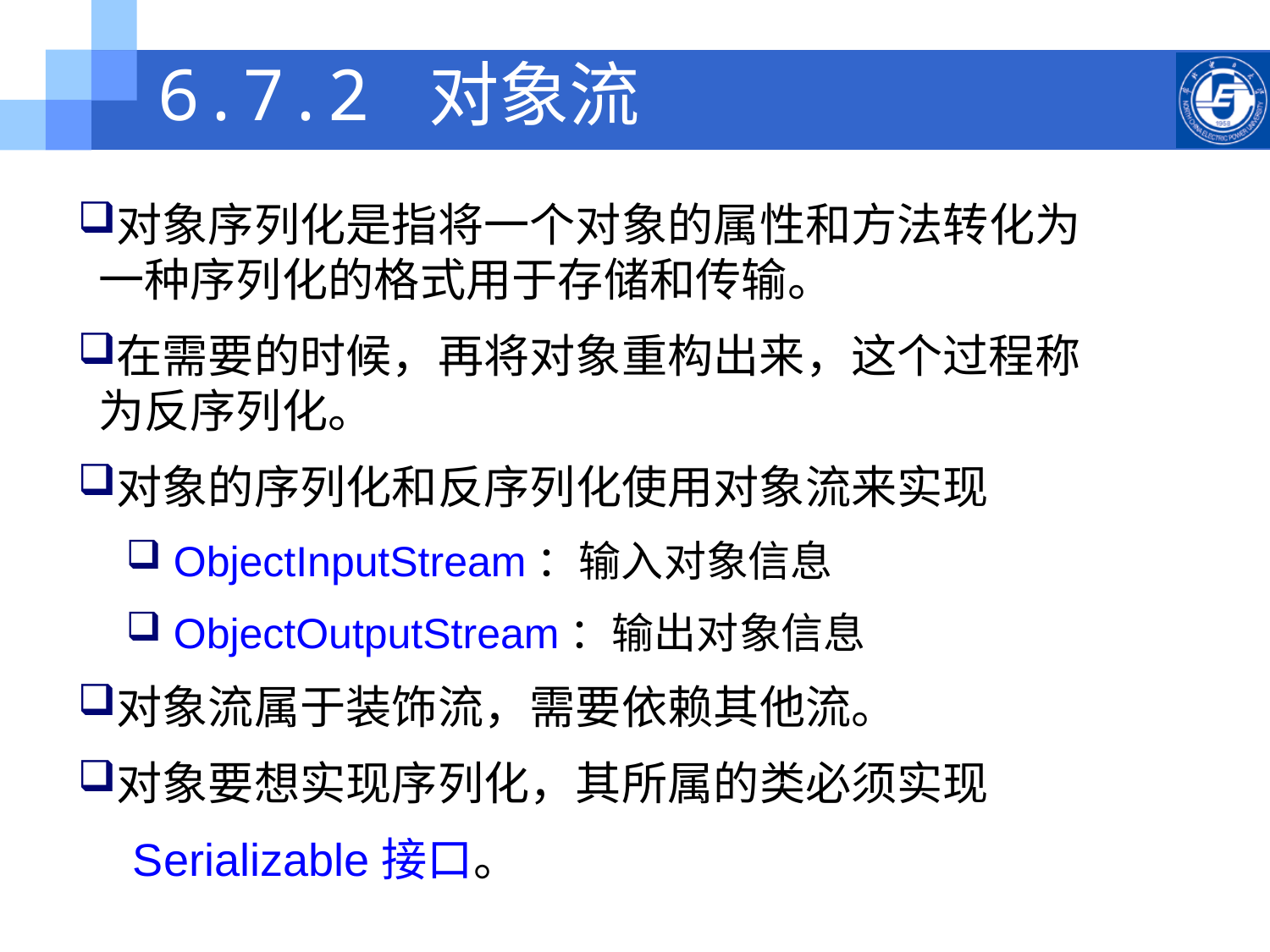

# 6.7.2 对象流
对象序列化是指将一个对象的属性和方法转化为
  一种序列化的格式用于存储和传输。
在需要的时候，再将对象重构出来，这个过程称
  为反序列化。
对象的序列化和反序列化使用对象流来实现
 ObjectInputStream：输入对象信息
 ObjectOutputStream：输出对象信息
对象流属于装饰流，需要依赖其他流。
对象要想实现序列化，其所属的类必须实现
  Serializable接口。